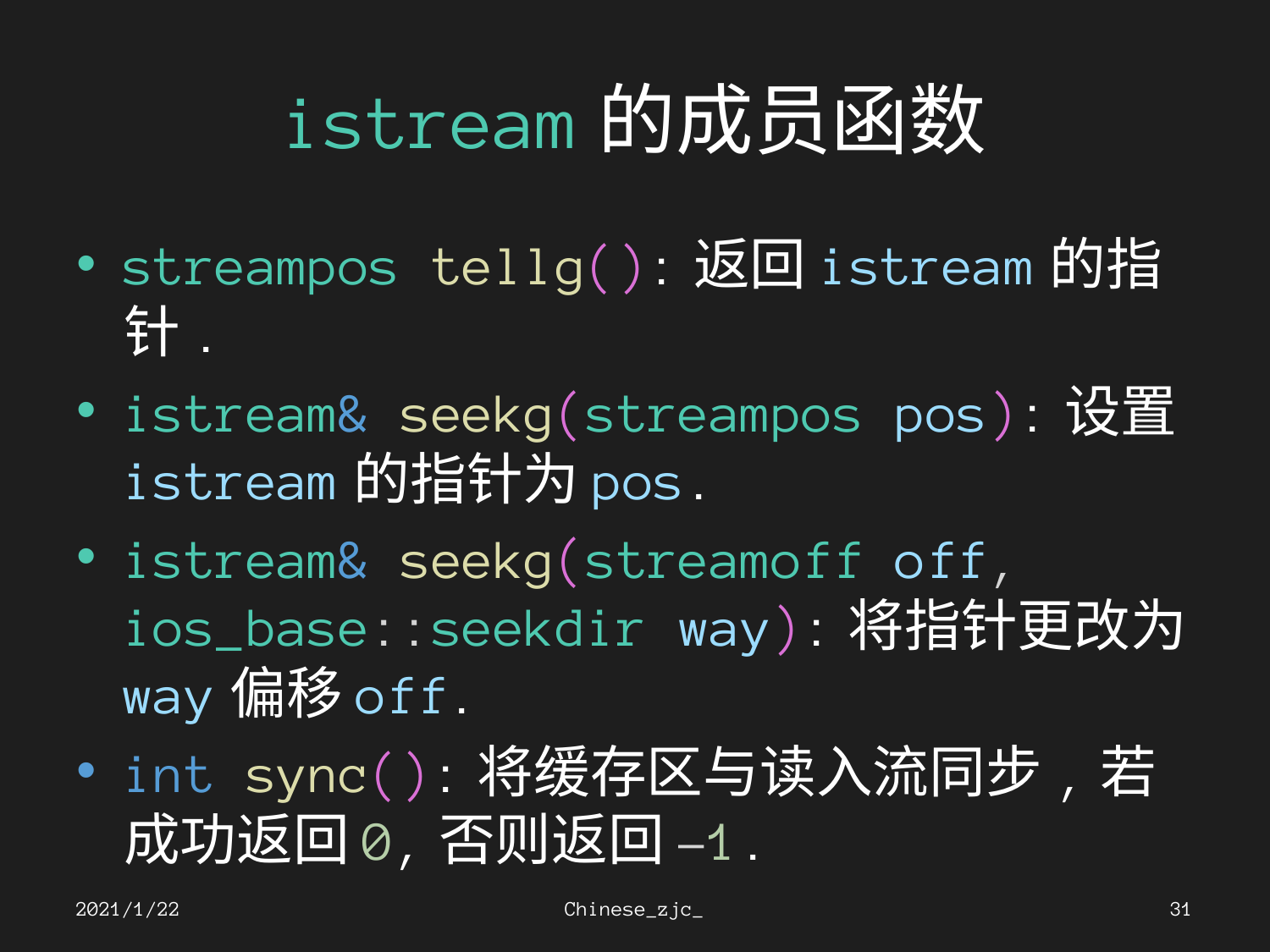

# istream的成员函数
streampos tellg():返回istream的指针.
istream& seekg(streampos pos):设置istream的指针为pos.
istream& seekg(streamoff off, ios_base::seekdir way):将指针更改为way偏移off.
int sync():将缓存区与读入流同步,若成功返回0,否则返回-1.
2021/1/22
Chinese_zjc_
31